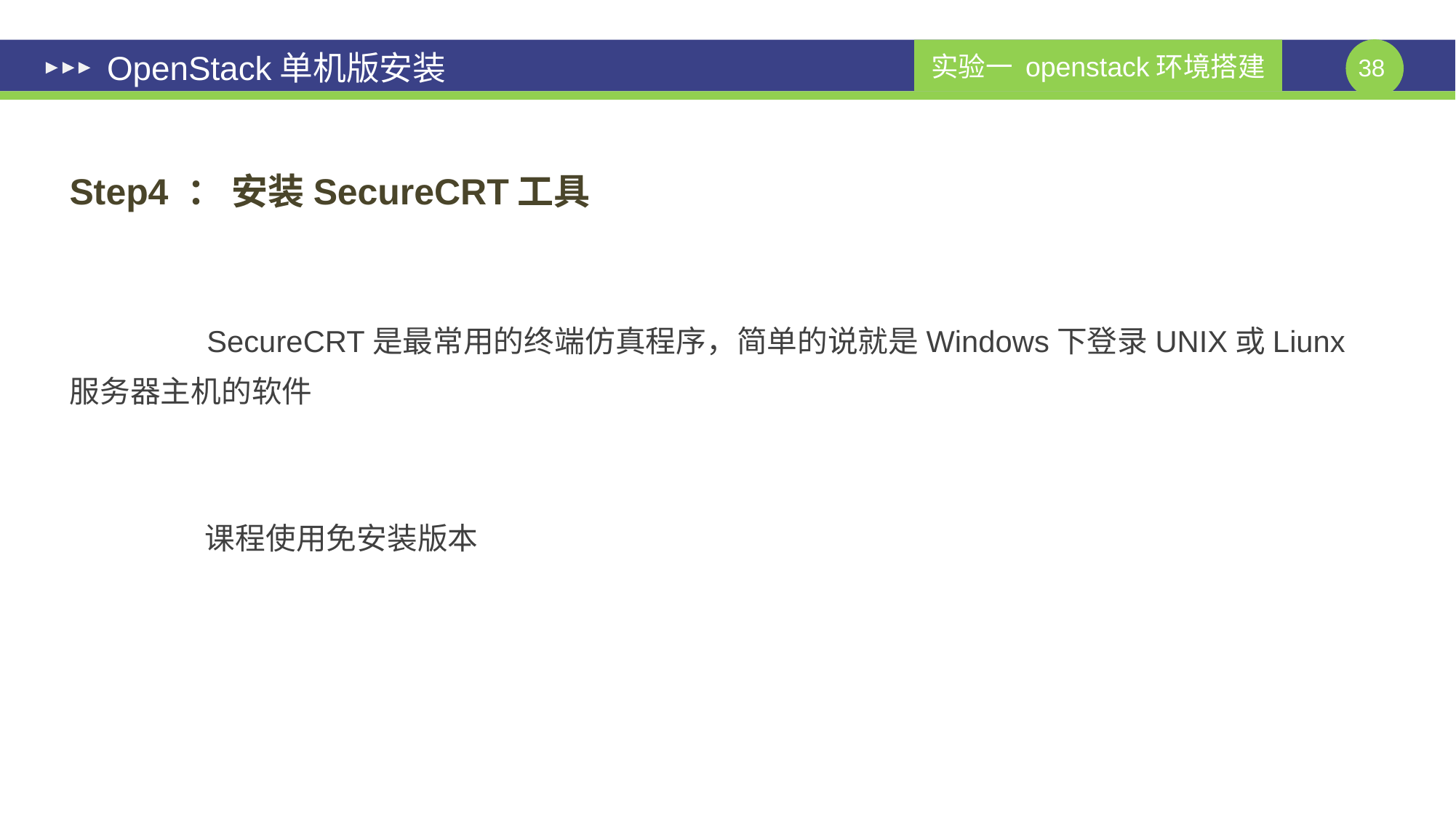

# OpenStack单机版安装
Step4 ： 安装SecureCRT工具

             SecureCRT是最常用的终端仿真程序，简单的说就是Windows下登录UNIX或Liunx服务器主机的软件

             课程使用免安装版本